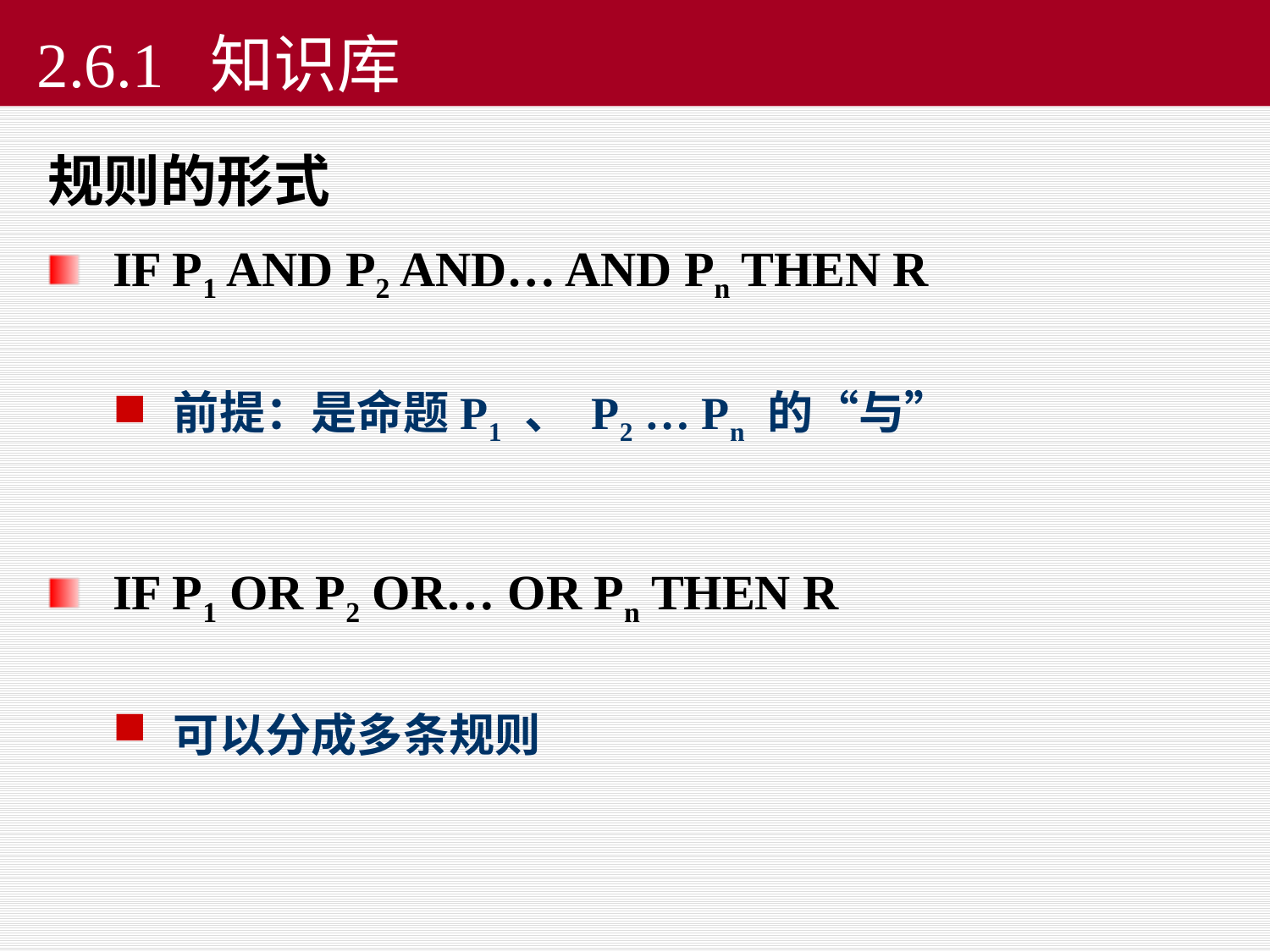

2.6.1  知识库
规则的形式
IF P1 AND P2 AND… AND Pn THEN R

前提：是命题P1 、 P2 … Pn 的“与”

IF P1 OR P2 OR… OR Pn THEN R

可以分成多条规则